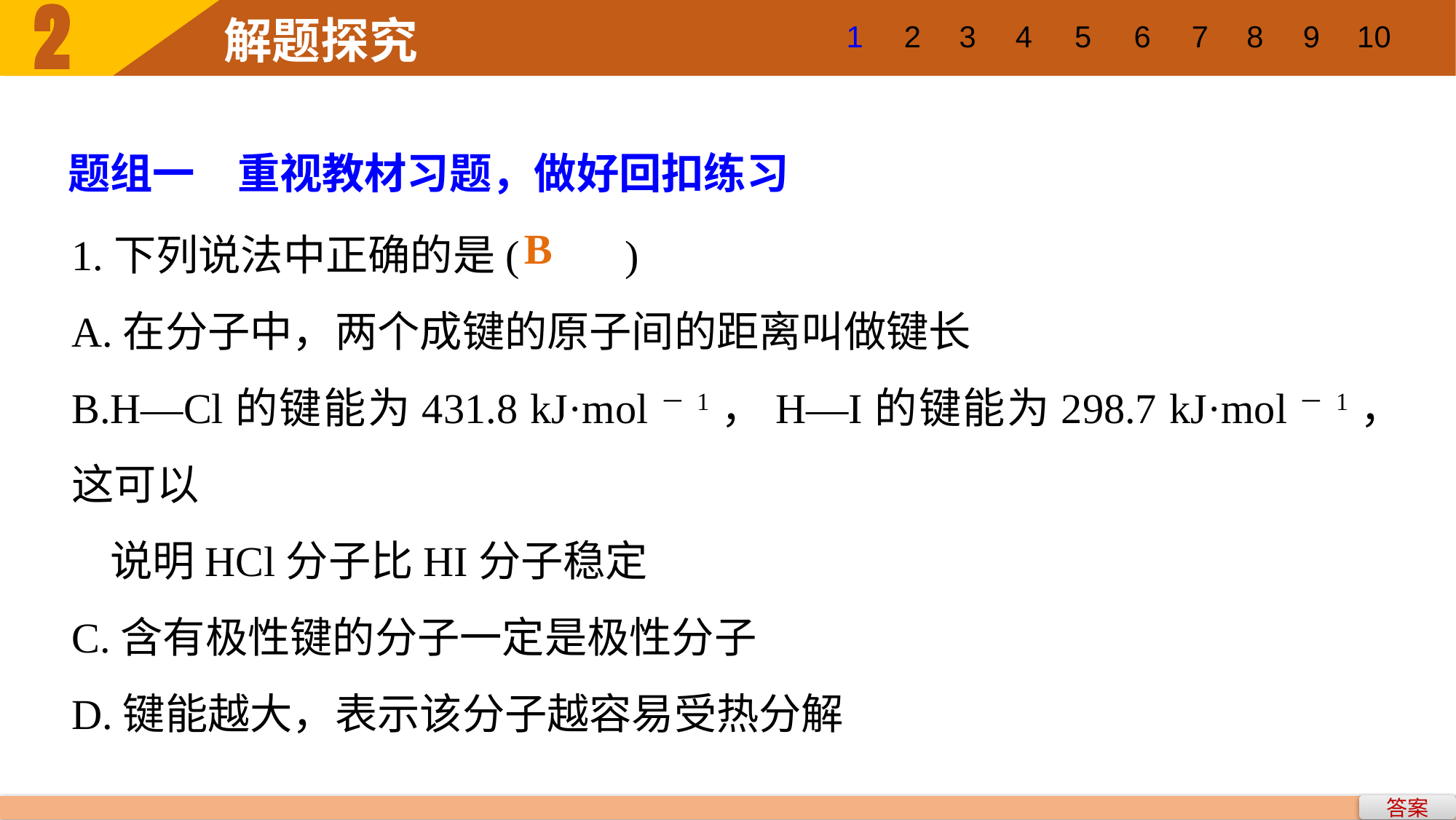

2

1
2
3
4
5
6
7
8
9
10
解题探究
题组一　重视教材习题，做好回扣练习
1.下列说法中正确的是(　　)
A.在分子中，两个成键的原子间的距离叫做键长
B.H—Cl的键能为431.8 kJ·mol－1，H—I的键能为298.7 kJ·mol－1，这可以
   说明HCl分子比HI分子稳定
C.含有极性键的分子一定是极性分子
D.键能越大，表示该分子越容易受热分解
B
答案